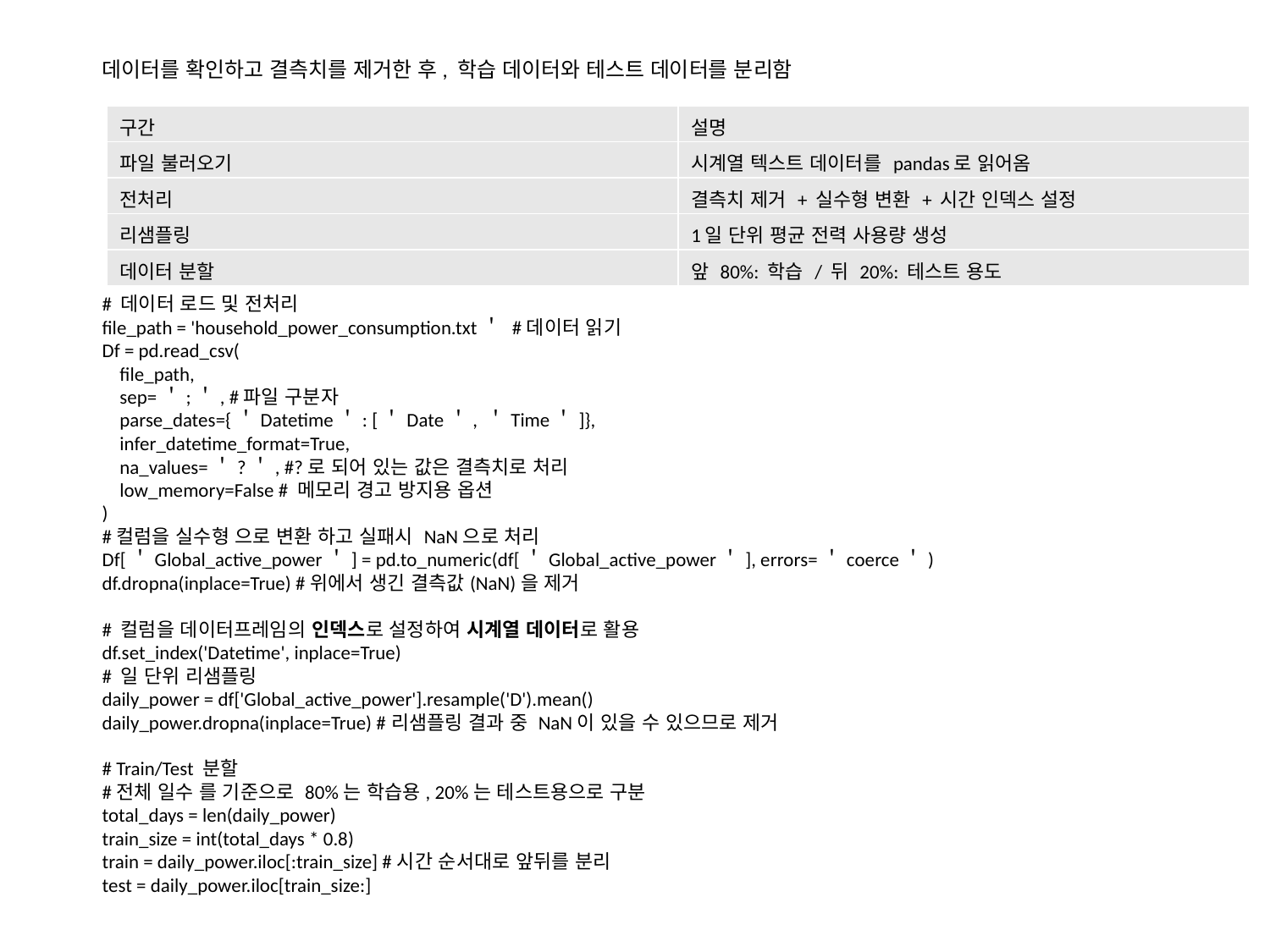

데이터를 확인하고 결측치를 제거한 후, 학습 데이터와 테스트 데이터를 분리함
| 구간 | 설명 |
| --- | --- |
| 파일 불러오기 | 시계열 텍스트 데이터를 pandas로 읽어옴 |
| 전처리 | 결측치 제거 + 실수형 변환 + 시간 인덱스 설정 |
| 리샘플링 | 1일 단위 평균 전력 사용량 생성 |
| 데이터 분할 | 앞 80%: 학습 / 뒤 20%: 테스트 용도 |
# 데이터 로드 및 전처리
file_path = 'household_power_consumption.txt＇ #데이터 읽기
Df = pd.read_csv(
    file_path,
    sep=＇;＇, #파일 구분자
    parse_dates={＇Datetime＇: [＇Date＇, ＇Time＇]},
    infer_datetime_format=True,
    na_values=＇?＇, #?로 되어 있는 값은 결측치로 처리
    low_memory=False # 메모리 경고 방지용 옵션
)
#컬럼을 실수형 으로 변환 하고 실패시 NaN으로 처리
Df[＇Global_active_power＇] = pd.to_numeric(df[＇Global_active_power＇], errors=＇coerce＇)
df.dropna(inplace=True) #위에서 생긴 결측값(NaN)을 제거

# 컬럼을 데이터프레임의 인덱스로 설정하여 시계열 데이터로 활용
df.set_index('Datetime', inplace=True)
# 일 단위 리샘플링
daily_power = df['Global_active_power'].resample('D').mean()
daily_power.dropna(inplace=True) #리샘플링 결과 중 NaN이 있을 수 있으므로 제거

# Train/Test 분할
#전체 일수 를 기준으로 80%는 학습용, 20%는 테스트용으로 구분
total_days = len(daily_power)
train_size = int(total_days * 0.8)
train = daily_power.iloc[:train_size] #시간 순서대로 앞뒤를 분리
test = daily_power.iloc[train_size:]